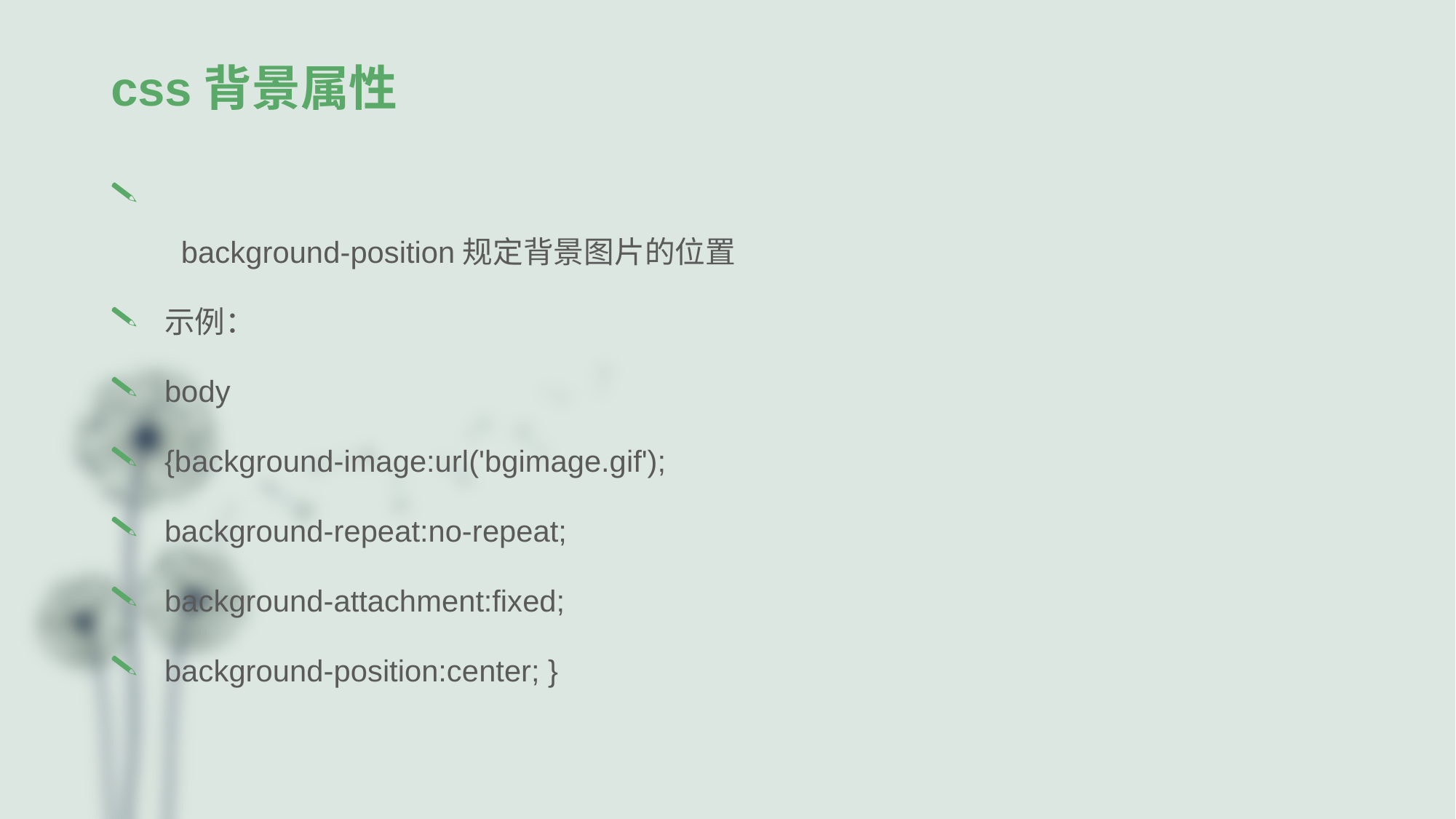

# css背景属性
  background-position规定背景图片的位置
示例：
body
{background-image:url('bgimage.gif');
background-repeat:no-repeat;
background-attachment:fixed;
background-position:center; }